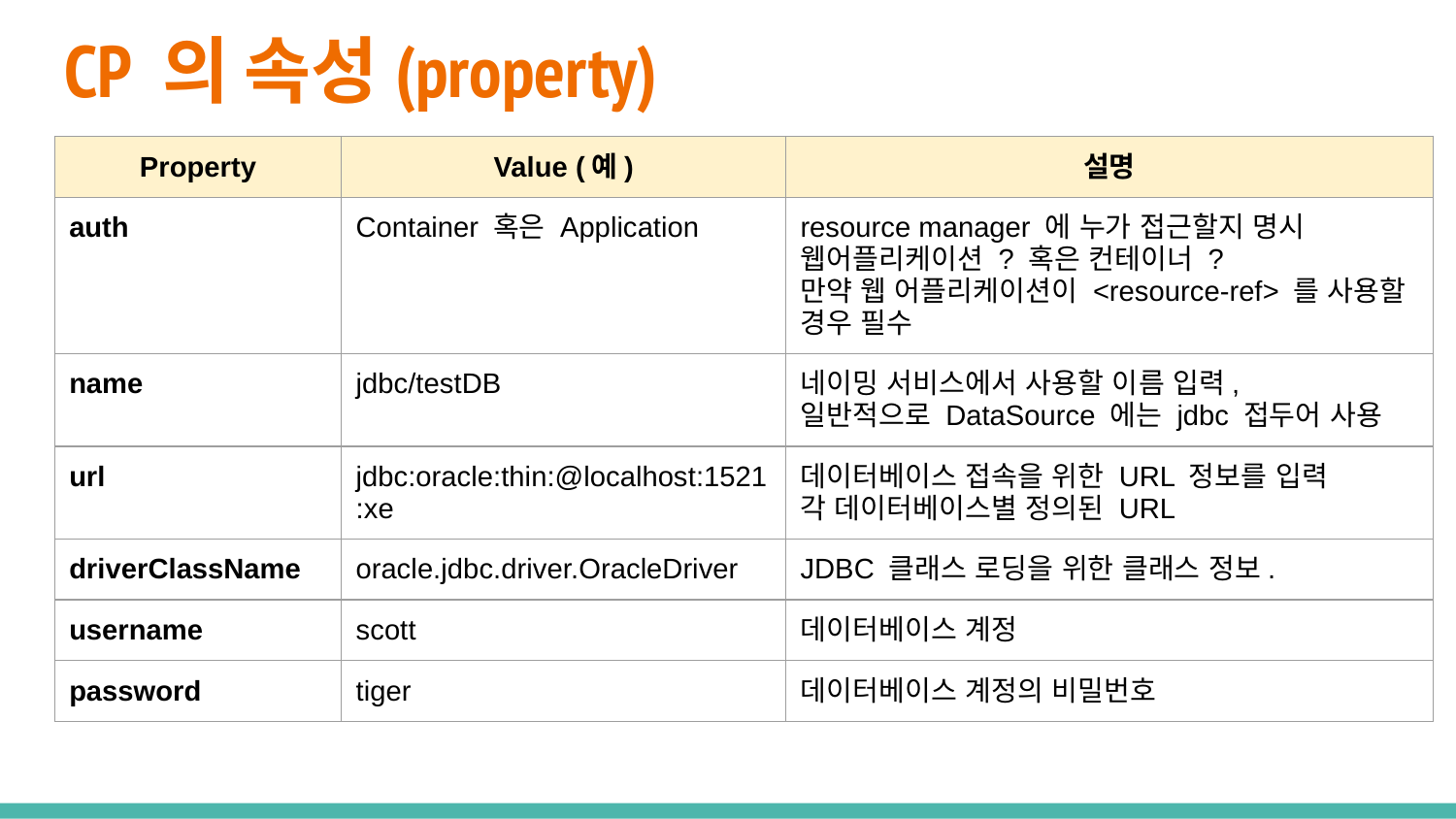

# CP 의 속성(property)
| Property | Value (예) | 설명 |
| --- | --- | --- |
| auth | Container 혹은 Application | resource manager 에 누가 접근할지 명시 웹어플리케이션 ? 혹은 컨테이너 ? 만약 웹 어플리케이션이 <resource-ref> 를 사용할 경우 필수 |
| name | jdbc/testDB | 네이밍 서비스에서 사용할 이름 입력, 일반적으로 DataSource 에는 jdbc 접두어 사용 |
| url | jdbc:oracle:thin:@localhost:1521:xe | 데이터베이스 접속을 위한 URL 정보를 입력 각 데이터베이스별 정의된 URL |
| driverClassName | oracle.jdbc.driver.OracleDriver | JDBC 클래스 로딩을 위한 클래스 정보. |
| username | scott | 데이터베이스 계정 |
| password | tiger | 데이터베이스 계정의 비밀번호 |